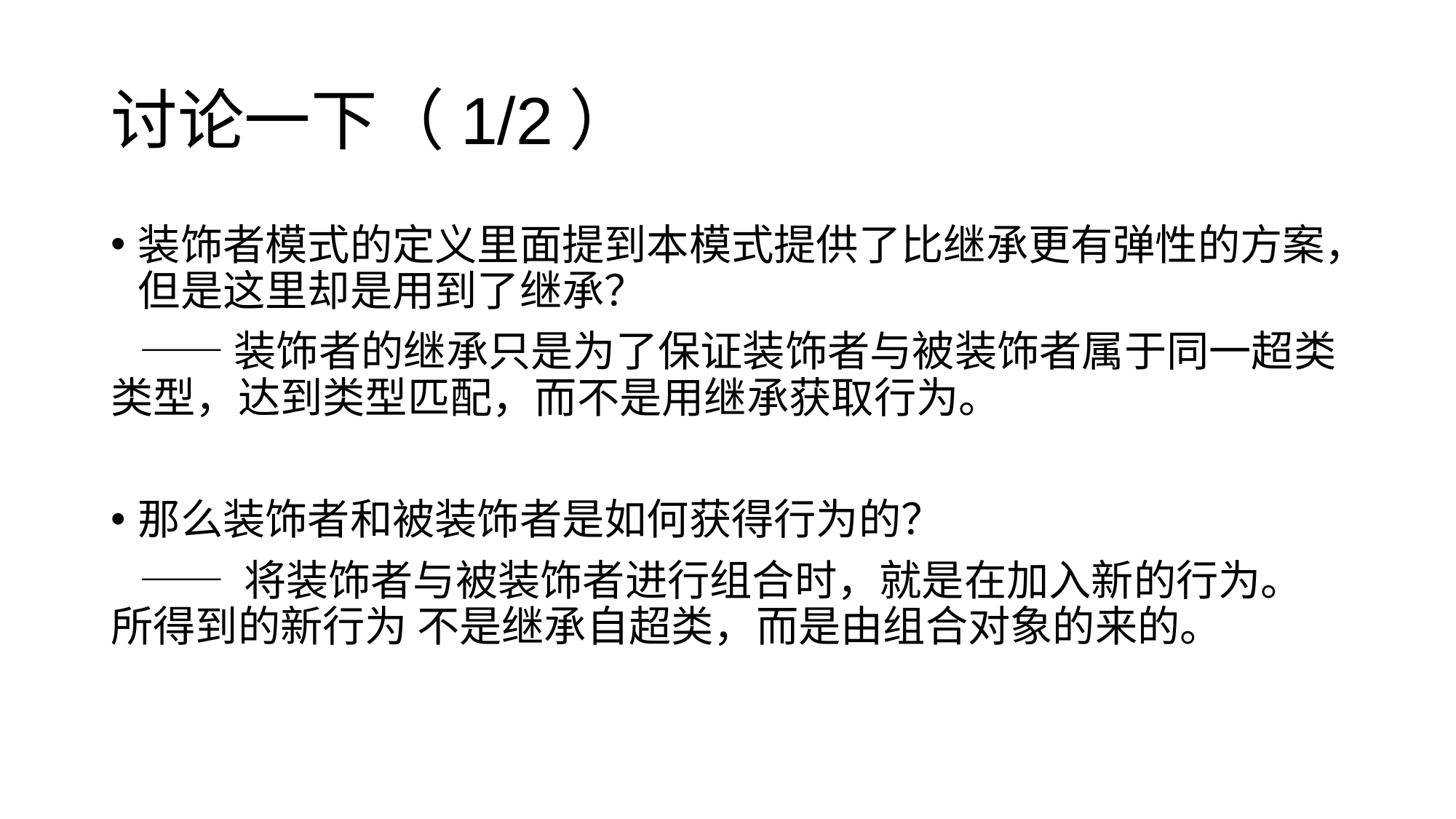

# 讨论一下（1/2）
装饰者模式的定义里面提到本模式提供了比继承更有弹性的方案，但是这里却是用到了继承？
   ——装饰者的继承只是为了保证装饰者与被装饰者属于同一超类类型，达到类型匹配，而不是用继承获取行为。

那么装饰者和被装饰者是如何获得行为的？
   —— 将装饰者与被装饰者进行组合时，就是在加入新的行为。所得到的新行为 不是继承自超类，而是由组合对象的来的。